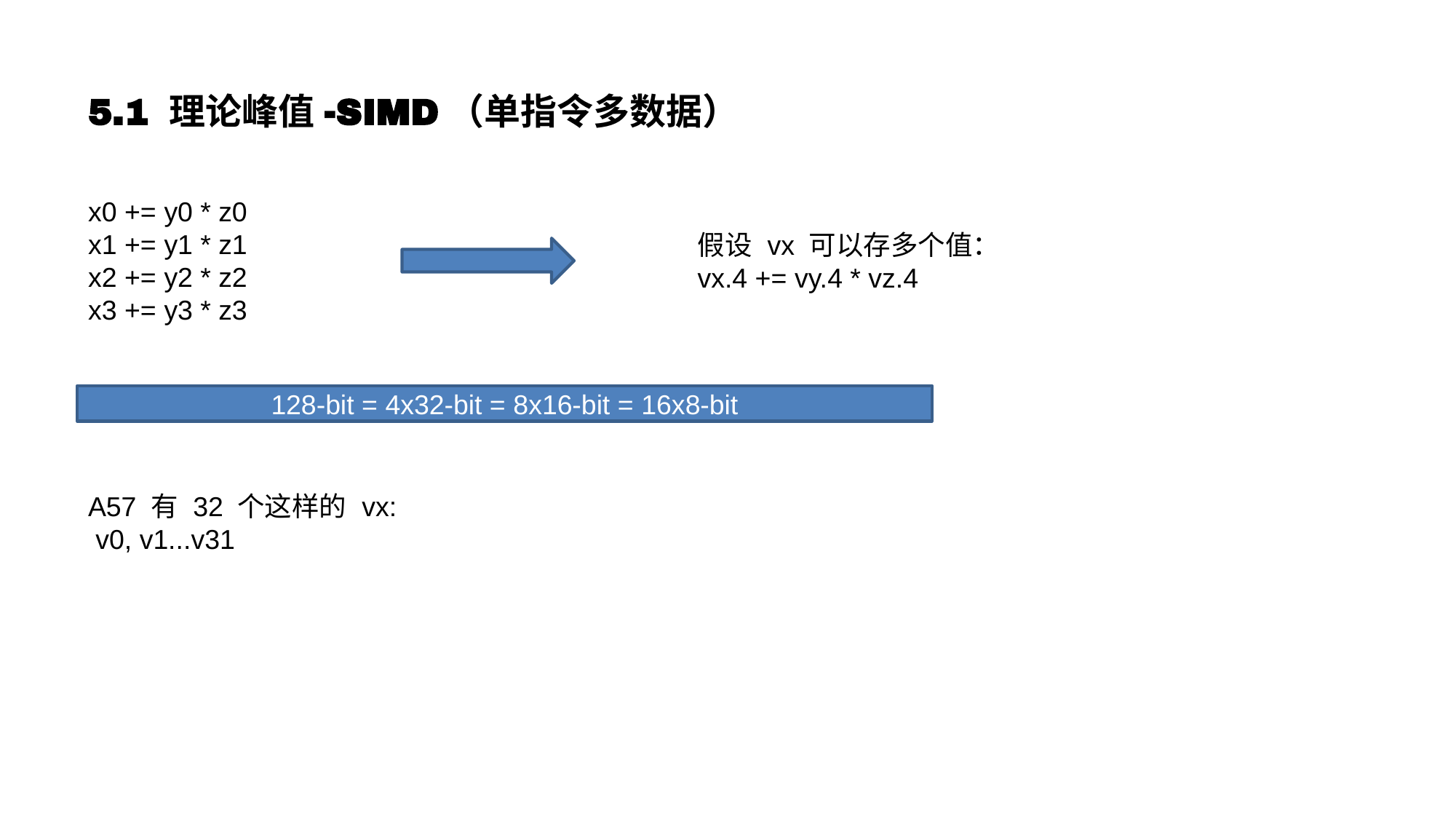

5.1 理论峰值-SIMD（单指令多数据）
x0 += y0 * z0
x1 += y1 * z1
x2 += y2 * z2
x3 += y3 * z3
假设 vx 可以存多个值：
vx.4 += vy.4 * vz.4

128-bit = 4x32-bit = 8x16-bit = 16x8-bit
A57 有 32 个这样的 vx:
 v0, v1...v31